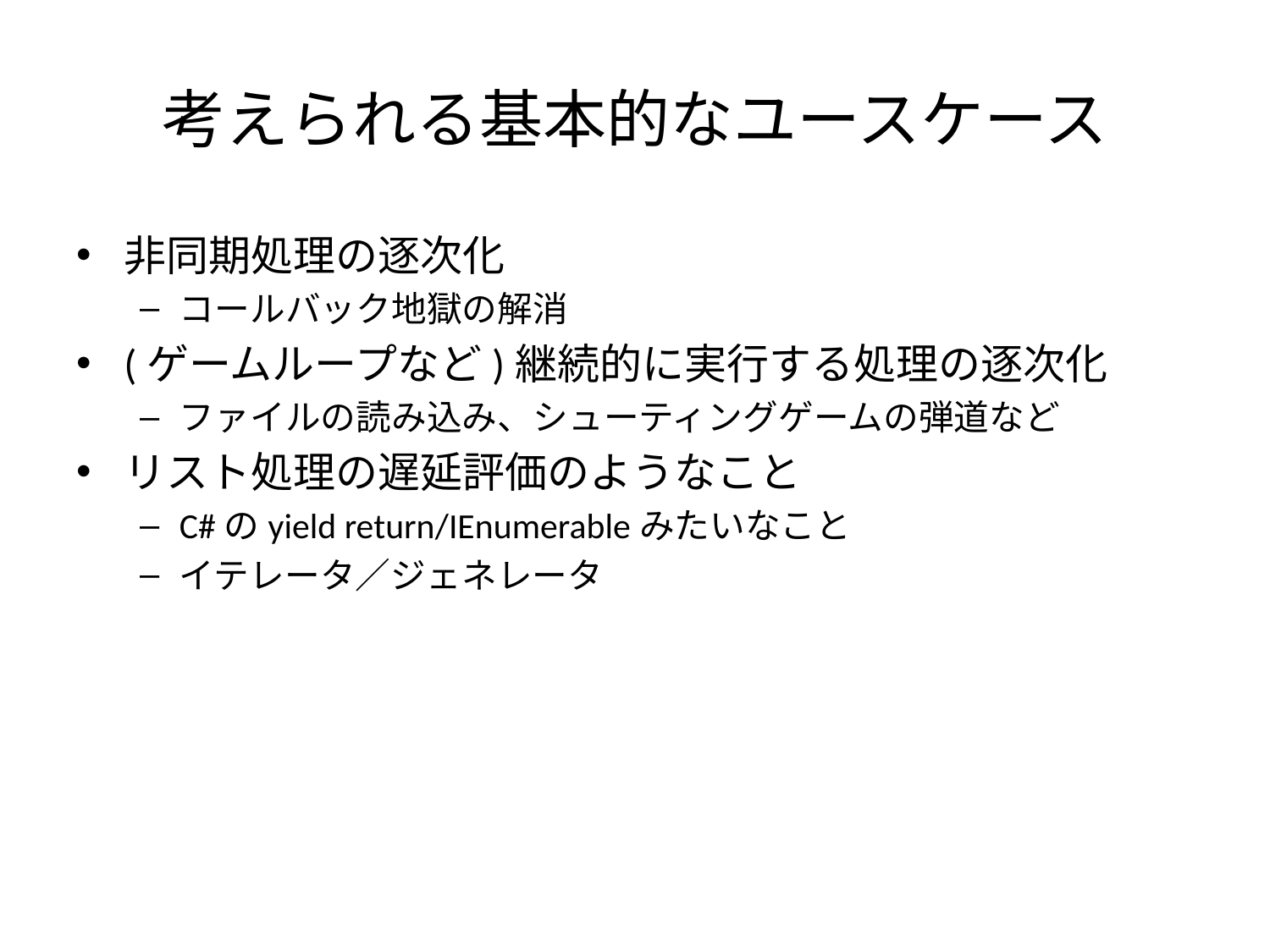

# 考えられる基本的なユースケース
非同期処理の逐次化
コールバック地獄の解消
(ゲームループなど)継続的に実行する処理の逐次化
ファイルの読み込み、シューティングゲームの弾道など
リスト処理の遅延評価のようなこと
C#のyield return/IEnumerableみたいなこと
イテレータ／ジェネレータ